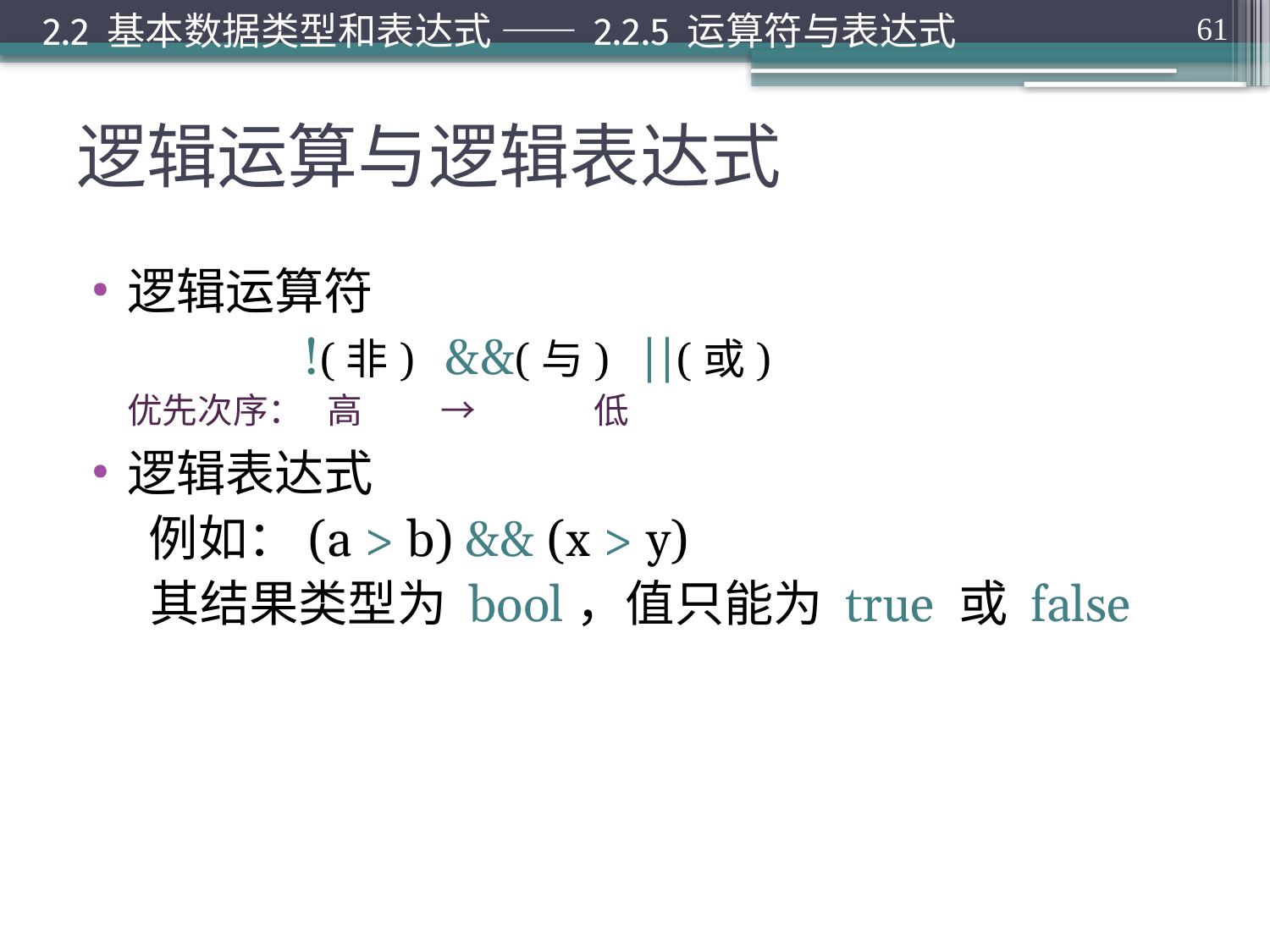

2.2 基本数据类型和表达式 —— 2.2.5 运算符与表达式
61
# 逻辑运算与逻辑表达式
逻辑运算符
               !(非)   &&(与)   ||(或)
优先次序：   高          →               低
逻辑表达式
  例如：(a > b) && (x > y)
 其结果类型为 bool，值只能为 true 或 false